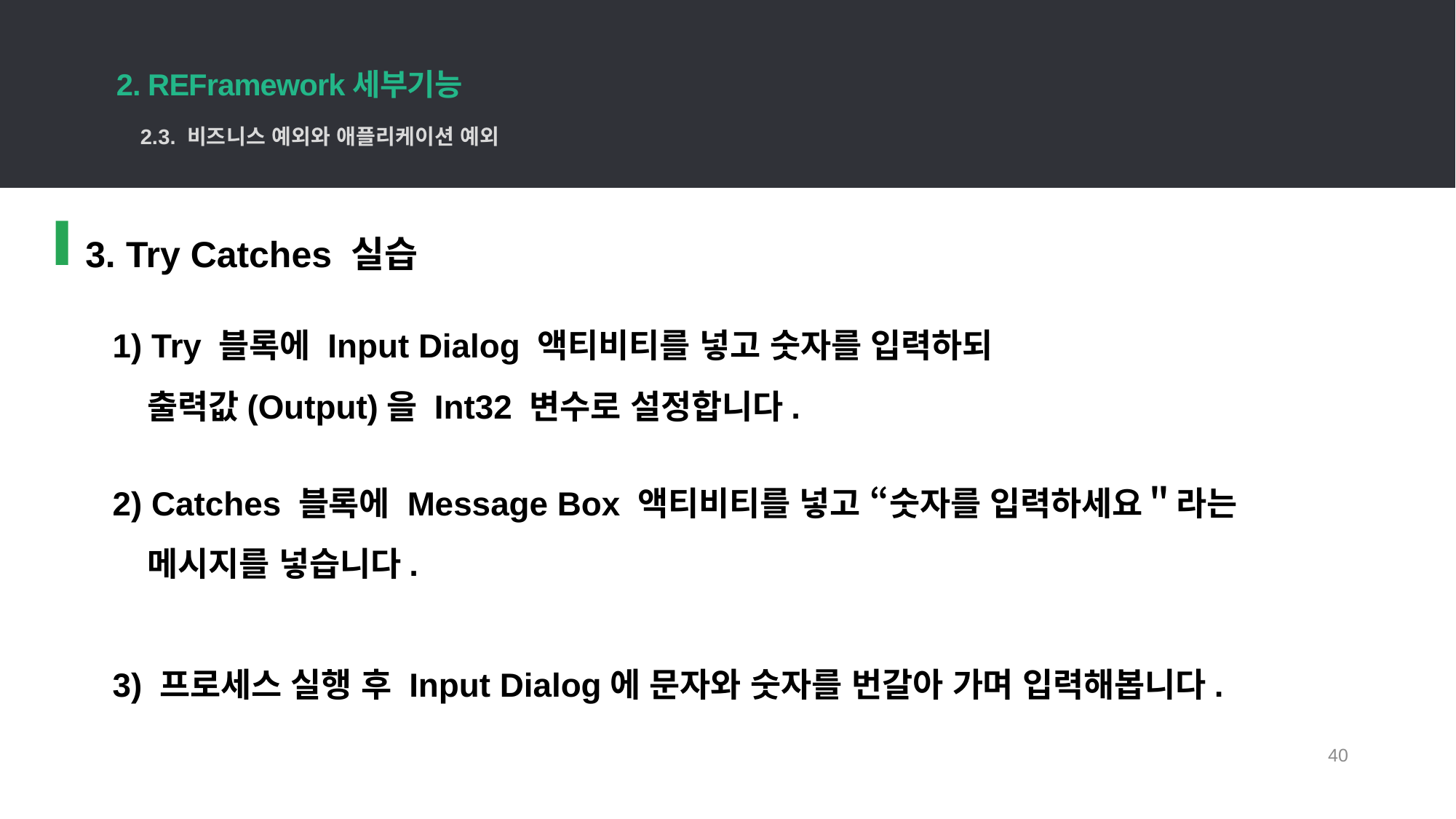

2. REFramework세부기능
40
2.3. 비즈니스 예외와 애플리케이션 예외
3. Try Catches 실습

 1) Try 블록에 Input Dialog 액티비티를 넣고 숫자를 입력하되
    출력값(Output)을 Int32 변수로 설정합니다.
 2) Catches 블록에 Message Box 액티비티를 넣고 “숫자를 입력하세요＂라는
    메시지를 넣습니다.
 3) 프로세스 실행 후 Input Dialog에 문자와 숫자를 번갈아 가며 입력해봅니다.
40